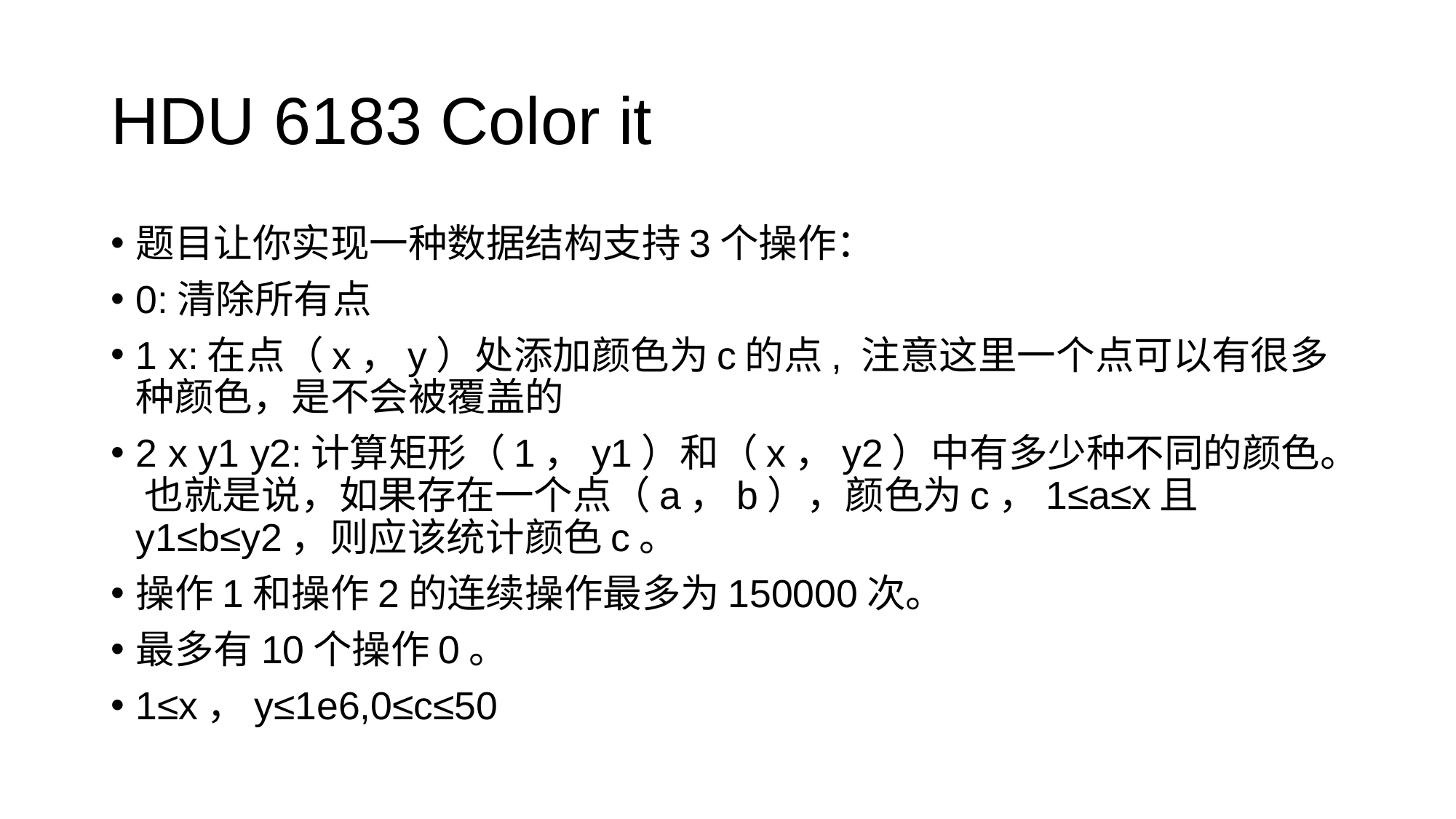

# HDU 6183 Color it
题目让你实现一种数据结构支持3个操作：
0:清除所有点
1 x:在点（x，y）处添加颜色为c的点, 注意这里一个点可以有很多种颜色，是不会被覆盖的
2 x y1 y2:计算矩形（1，y1）和（x，y2）中有多少种不同的颜色。 也就是说，如果存在一个点（a，b），颜色为c，1≤a≤x且y1≤b≤y2，则应该统计颜色c。
操作1和操作2的连续操作最多为150000次。
最多有10个操作0。
1≤x，y≤1e6,0≤c≤50